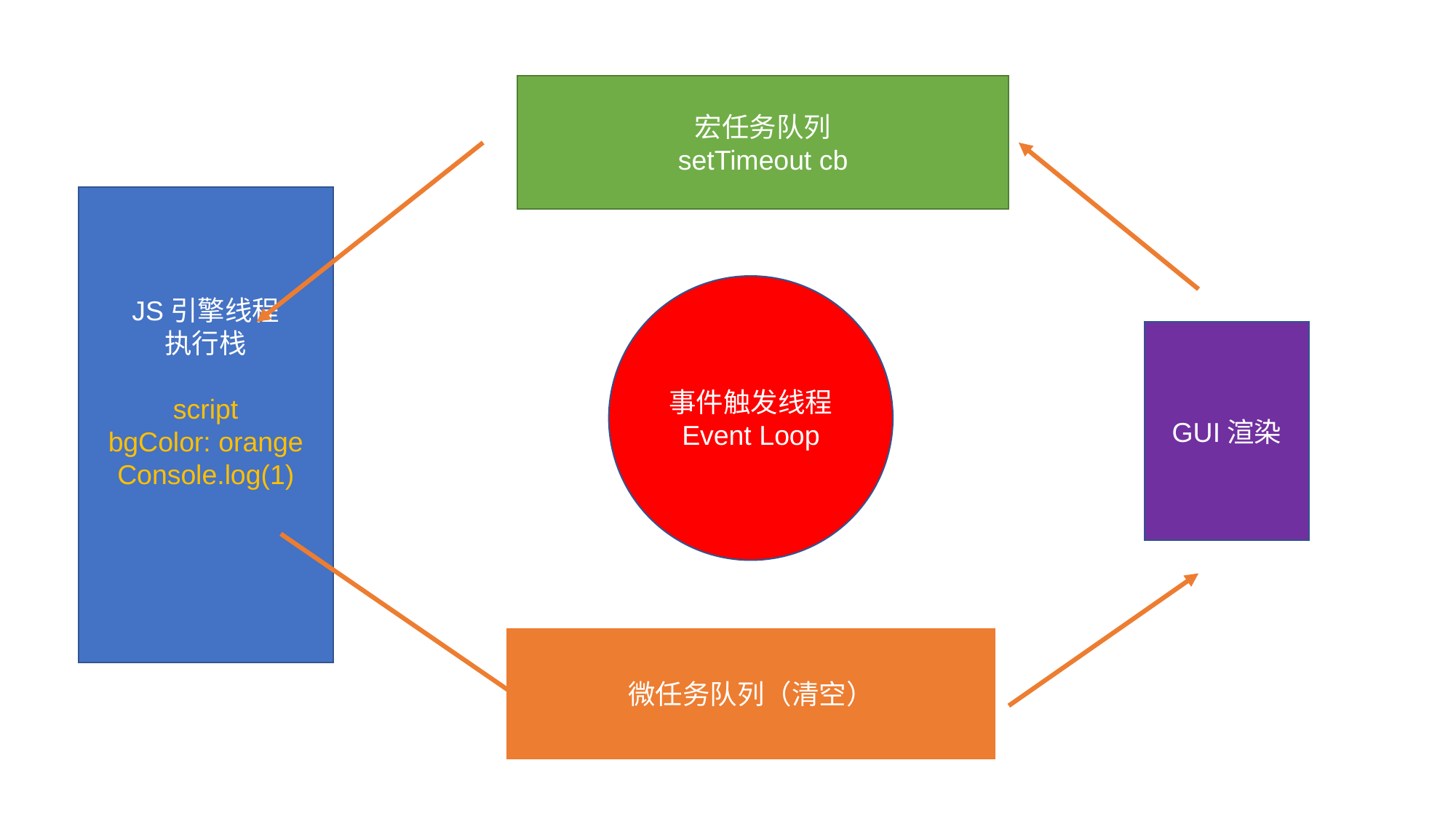

宏任务队列
setTimeout cb
JS引擎线程
执行栈

script
bgColor: orange
Console.log(1)

事件触发线程
Event Loop
GUI渲染
微任务队列（清空）